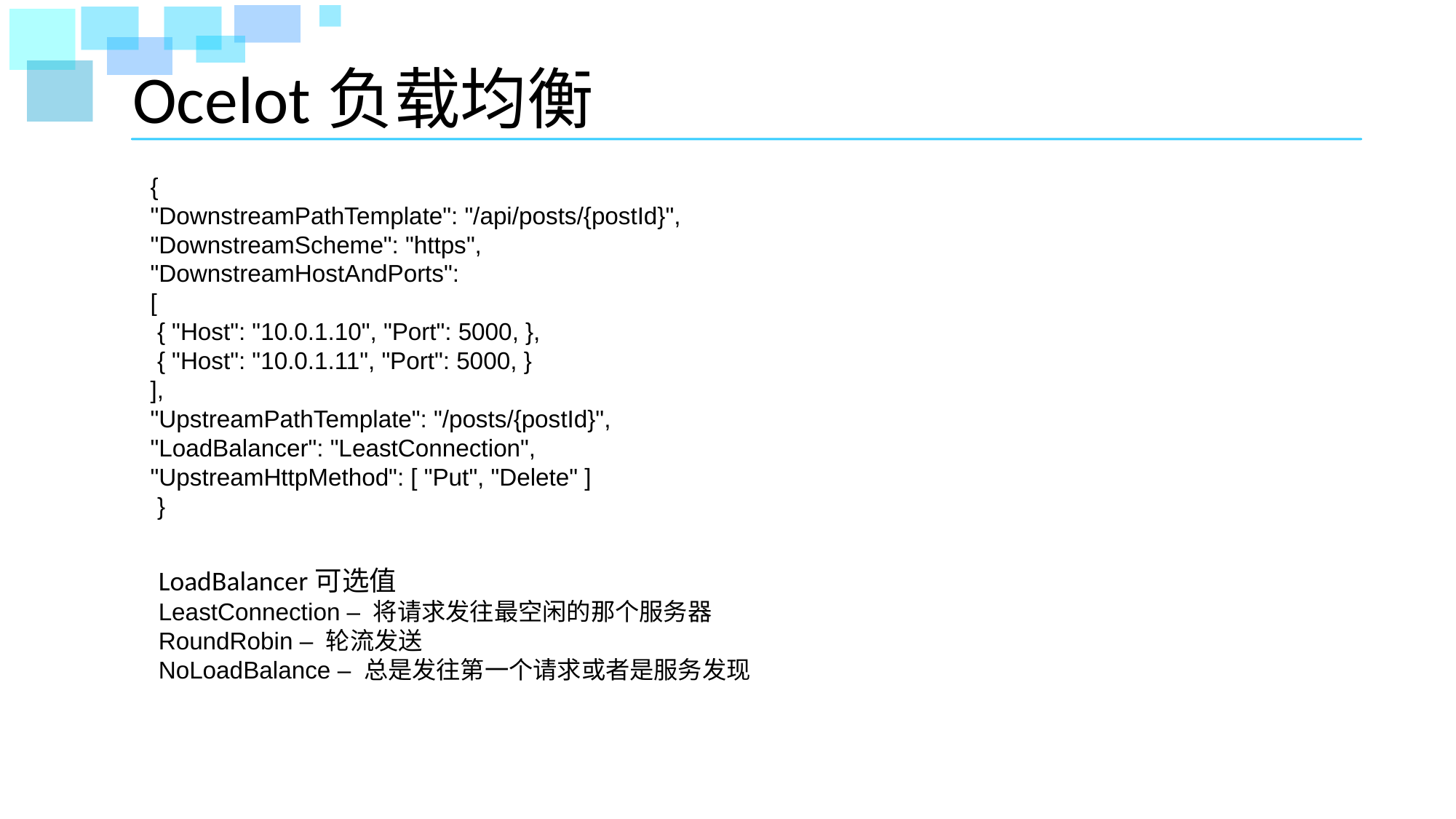

# Ocelot负载均衡
{
"DownstreamPathTemplate": "/api/posts/{postId}", "DownstreamScheme": "https",
"DownstreamHostAndPorts":
[
 { "Host": "10.0.1.10", "Port": 5000, },
 { "Host": "10.0.1.11", "Port": 5000, }
],
"UpstreamPathTemplate": "/posts/{postId}",
"LoadBalancer": "LeastConnection",
"UpstreamHttpMethod": [ "Put", "Delete" ]
 }
LoadBalancer可选值
LeastConnection – 将请求发往最空闲的那个服务器
RoundRobin – 轮流发送
NoLoadBalance – 总是发往第一个请求或者是服务发现